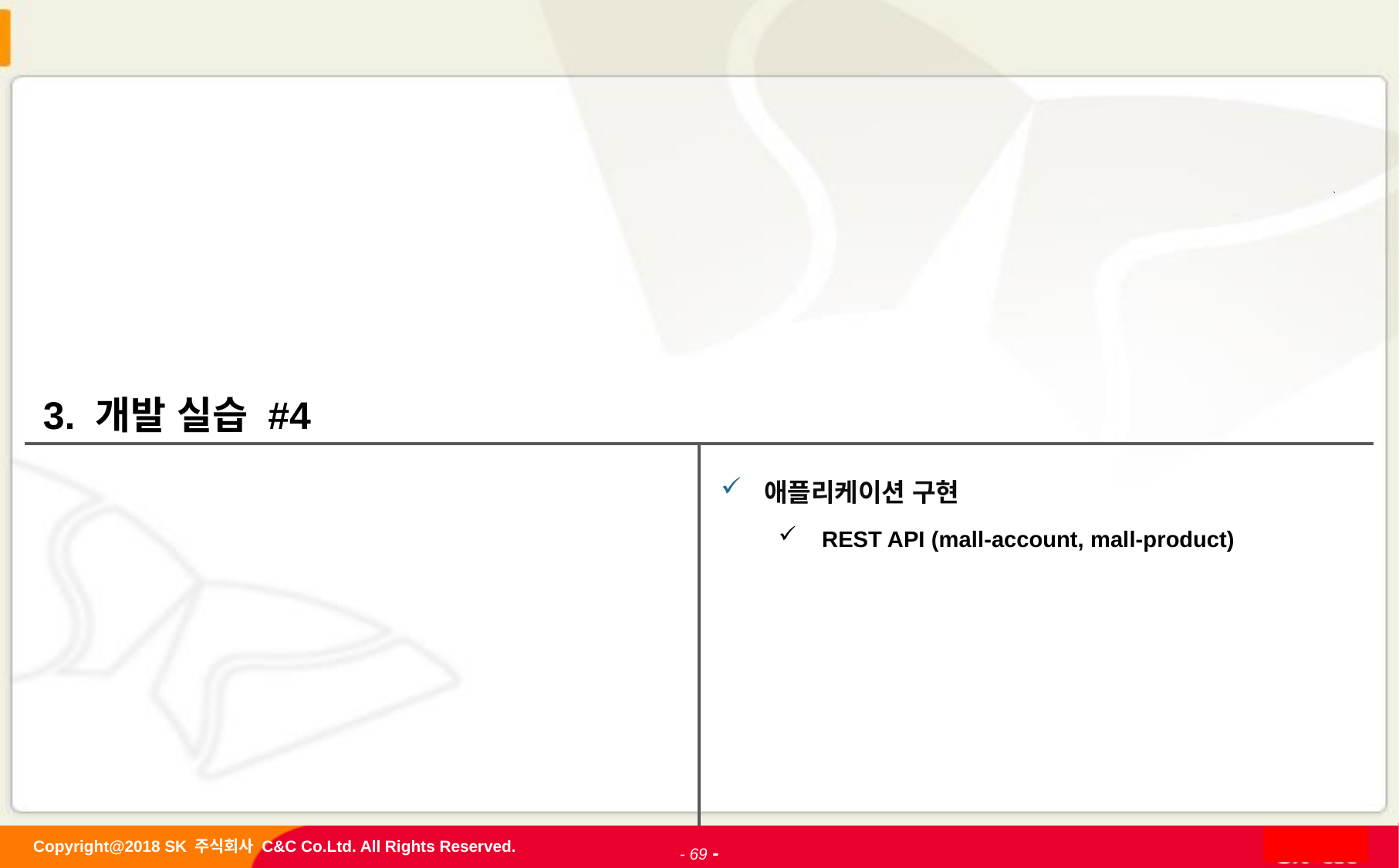

# 3. 개발 실습 #4

애플리케이션 구현
REST API (mall-account, mall-product)